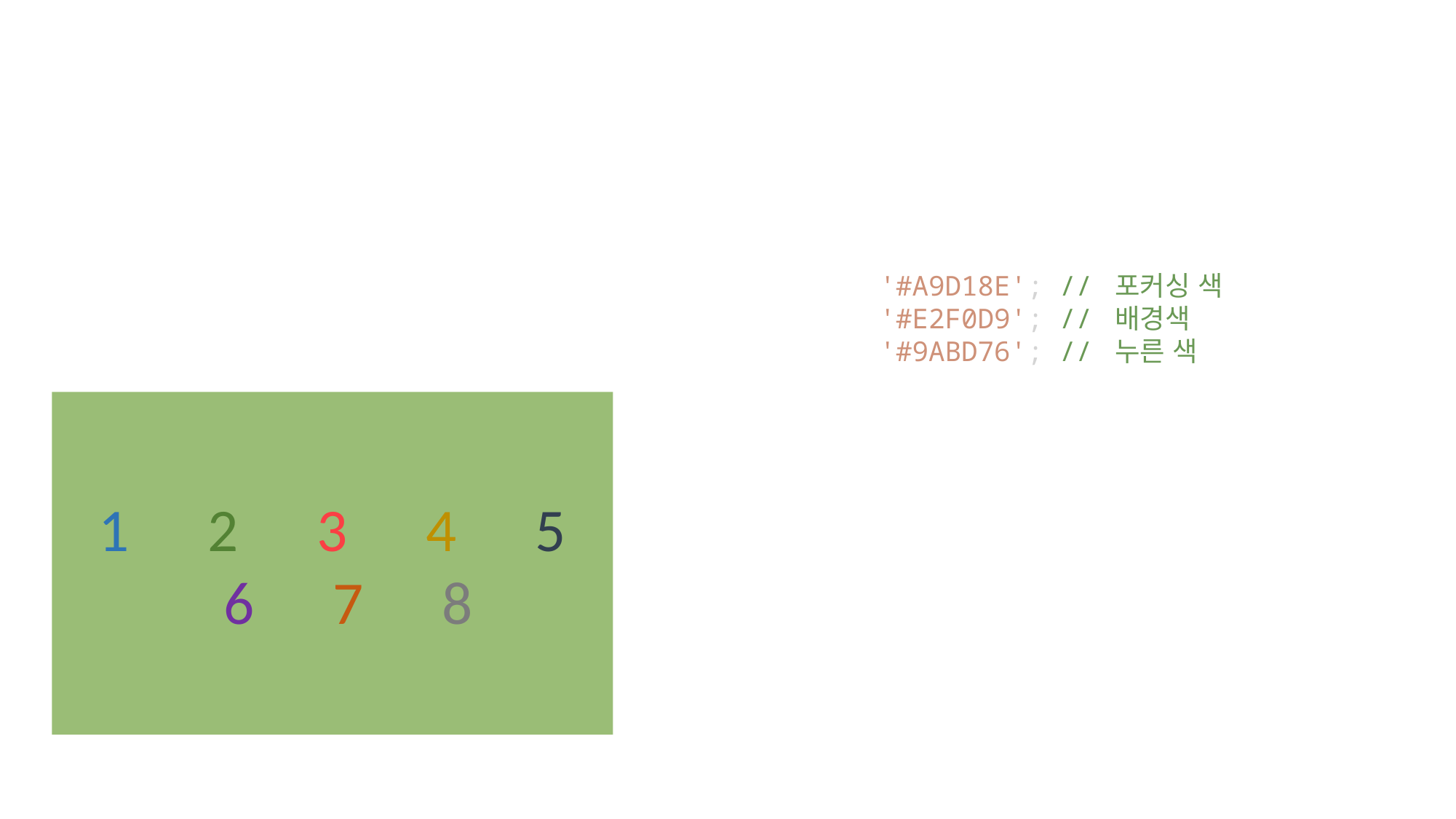

'#A9D18E'; // 포커싱 색
'#E2F0D9'; // 배경색
'#9ABD76'; // 누른 색
1	2	3	4	5	6	7	8